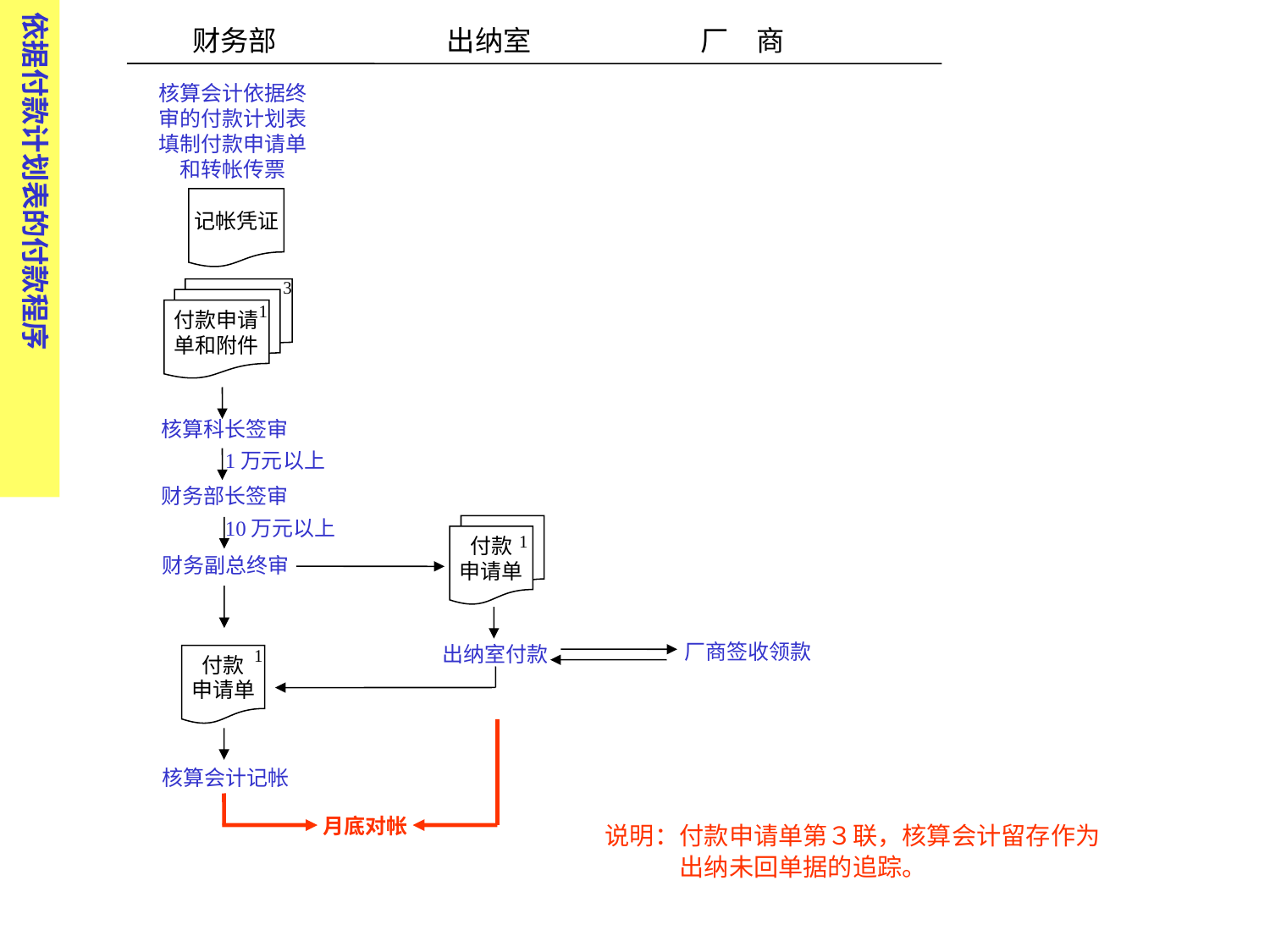

依据付款计划表的付款程序

财务部                  　　出纳室　　　　　　厂　商

核算会计依据终审的付款计划表填制付款申请单和转帐传票
记帐凭证
3

1
付款申请
单和附件

核算科长签审
1万元以上

财务部长签审
10万元以上

1
付款
申请单
财务副总终审

厂商签收领款
出纳室付款
1
付款
申请单

核算会计记帐

月底对帐
说明：付款申请单第３联，核算会计留存作为
　　　出纳未回单据的追踪。

132